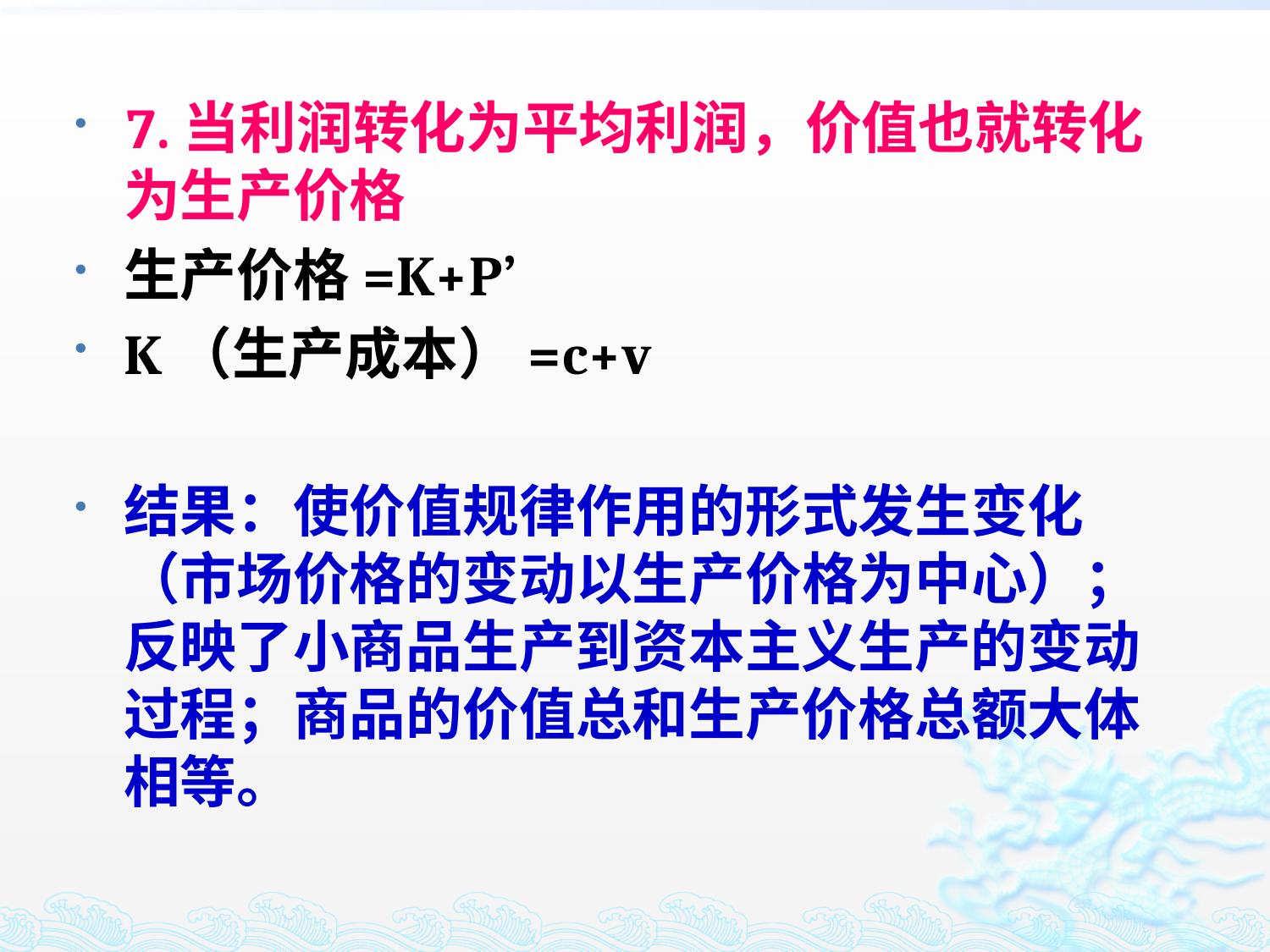

7.当利润转化为平均利润，价值也就转化为生产价格
生产价格=K+P’
K（生产成本）=c+v

结果：使价值规律作用的形式发生变化（市场价格的变动以生产价格为中心）；反映了小商品生产到资本主义生产的变动过程；商品的价值总和生产价格总额大体相等。